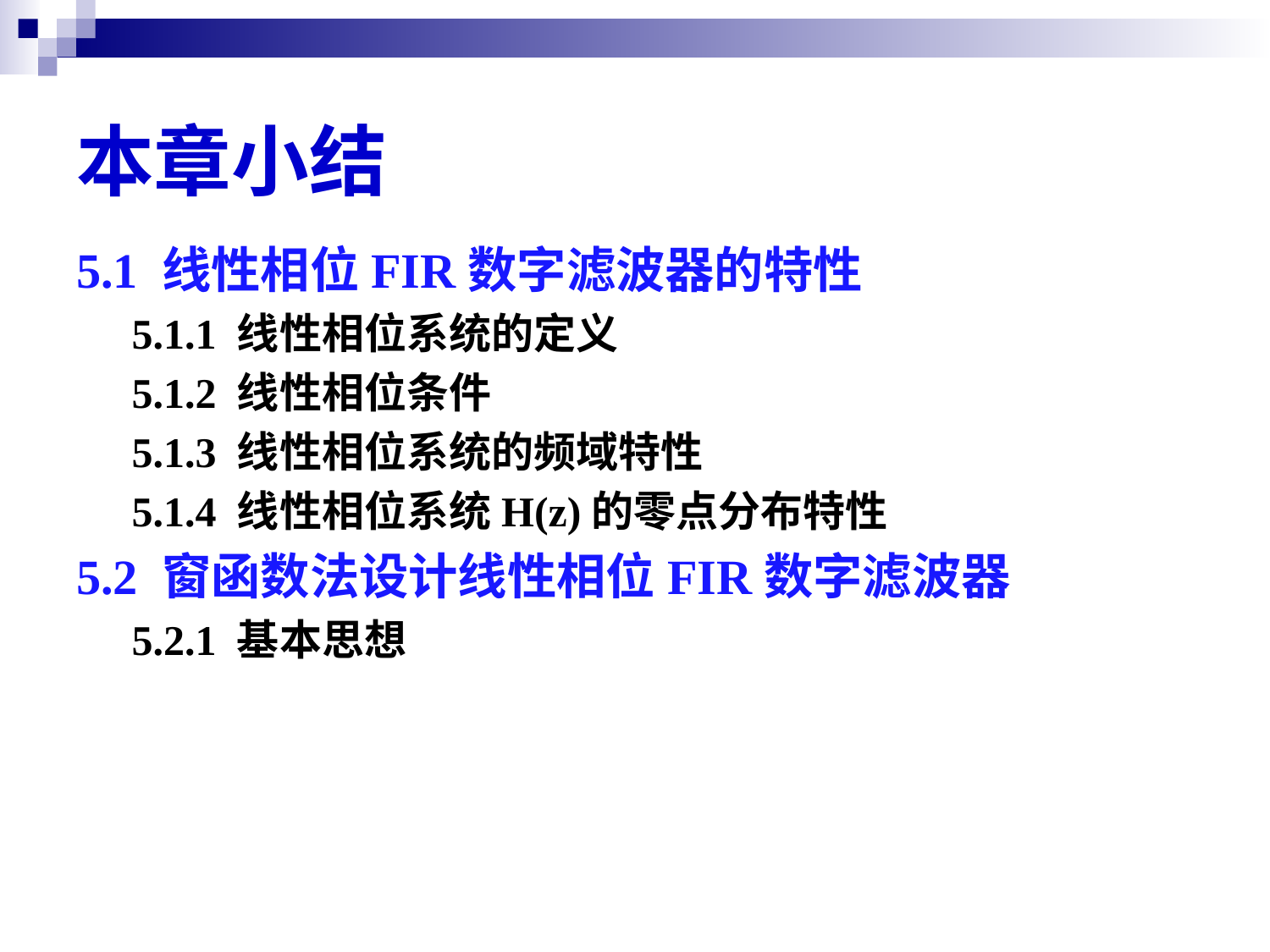

# 本章小结
5.1 线性相位FIR数字滤波器的特性
5.1.1 线性相位系统的定义
5.1.2 线性相位条件
5.1.3 线性相位系统的频域特性
5.1.4 线性相位系统H(z)的零点分布特性
5.2 窗函数法设计线性相位FIR数字滤波器
5.2.1 基本思想